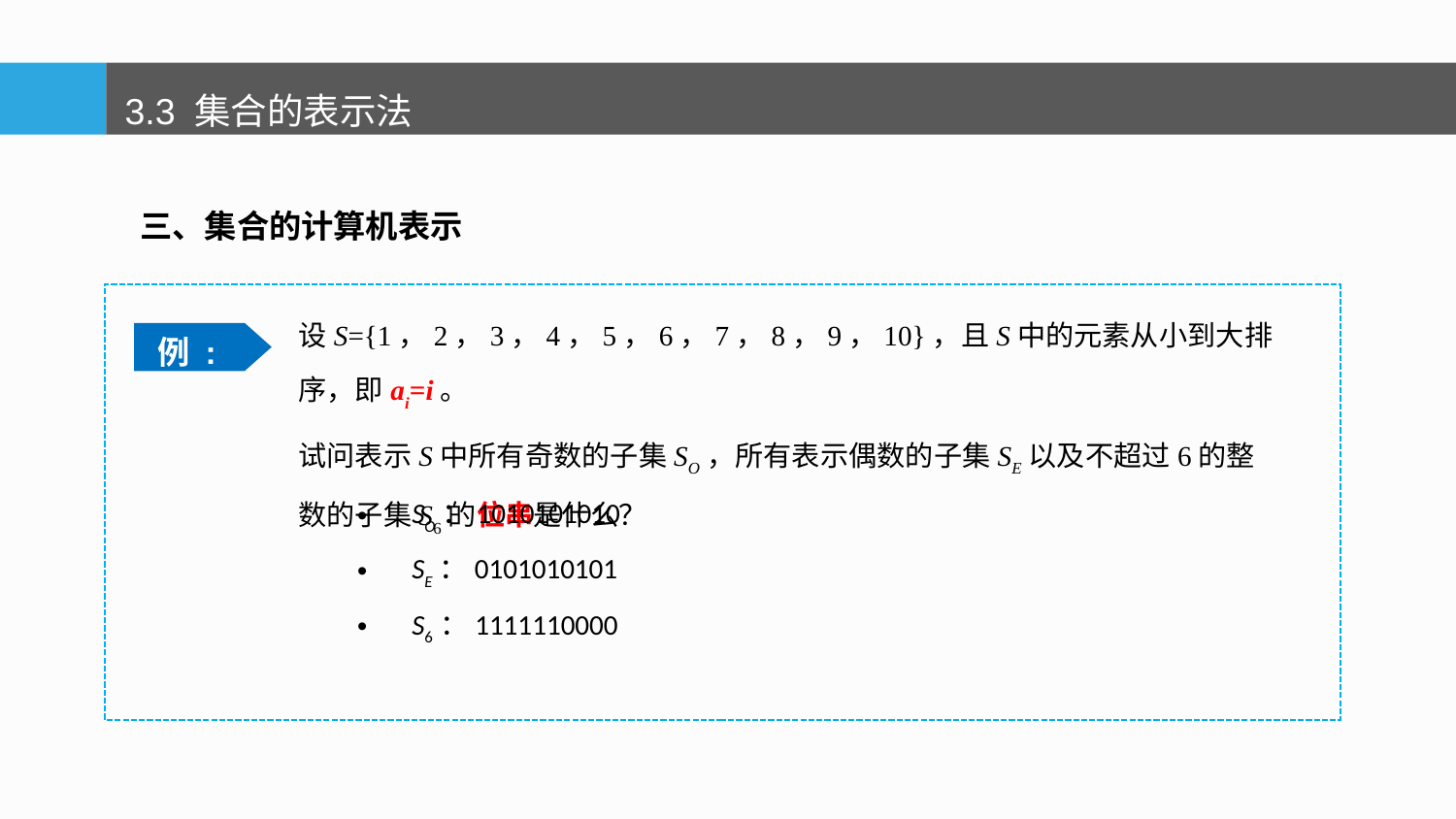

3.3 集合的表示法

三、集合的计算机表示

设S={1，2，3，4，5，6，7，8，9，10}，且S中的元素从小到大排序，即ai=i。
试问表示S中所有奇数的子集SO，所有表示偶数的子集SE以及不超过6的整数的子集S6的位串是什么？
例 :
SO：1010101010
SE：0101010101
S6：1111110000